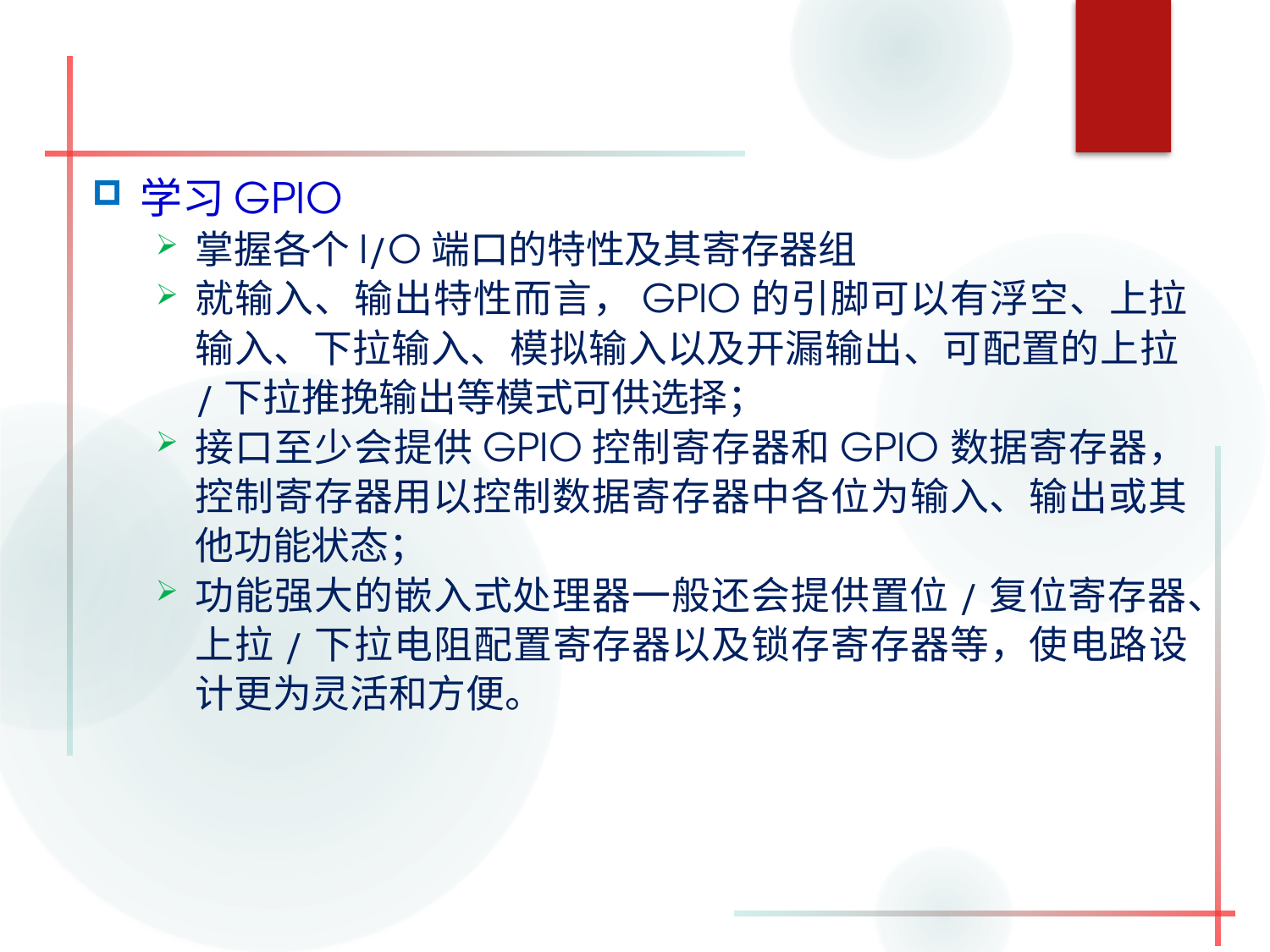

27
#
学习GPIO
掌握各个I/O端口的特性及其寄存器组
就输入、输出特性而言，GPIO的引脚可以有浮空、上拉输入、下拉输入、模拟输入以及开漏输出、可配置的上拉/下拉推挽输出等模式可供选择；
接口至少会提供GPIO控制寄存器和GPIO数据寄存器，控制寄存器用以控制数据寄存器中各位为输入、输出或其他功能状态；
功能强大的嵌入式处理器一般还会提供置位/复位寄存器、上拉/下拉电阻配置寄存器以及锁存寄存器等，使电路设计更为灵活和方便。